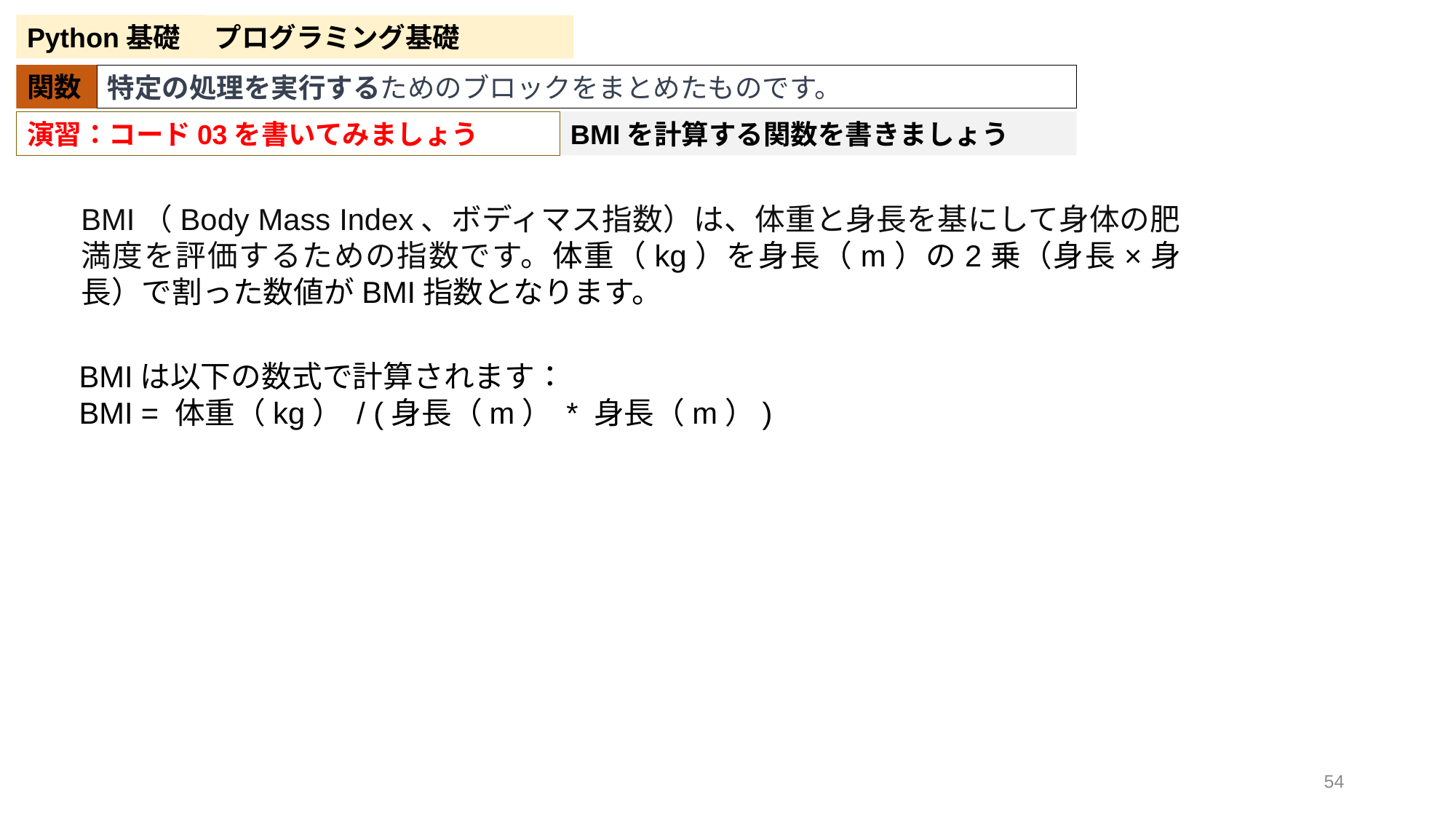

Python基礎
プログラミング基礎
関数
特定の処理を実行するためのブロックをまとめたものです。
BMIを計算する関数を書きましょう
演習：コード03を書いてみましょう
BMI（Body Mass Index、ボディマス指数）は、体重と身長を基にして身体の肥満度を評価するための指数です。体重（kg）を身長（m）の2乗（身長×身長）で割った数値がBMI指数となります。
BMIは以下の数式で計算されます：
BMI = 体重（kg） / (身長（m） * 身長（m）)
54